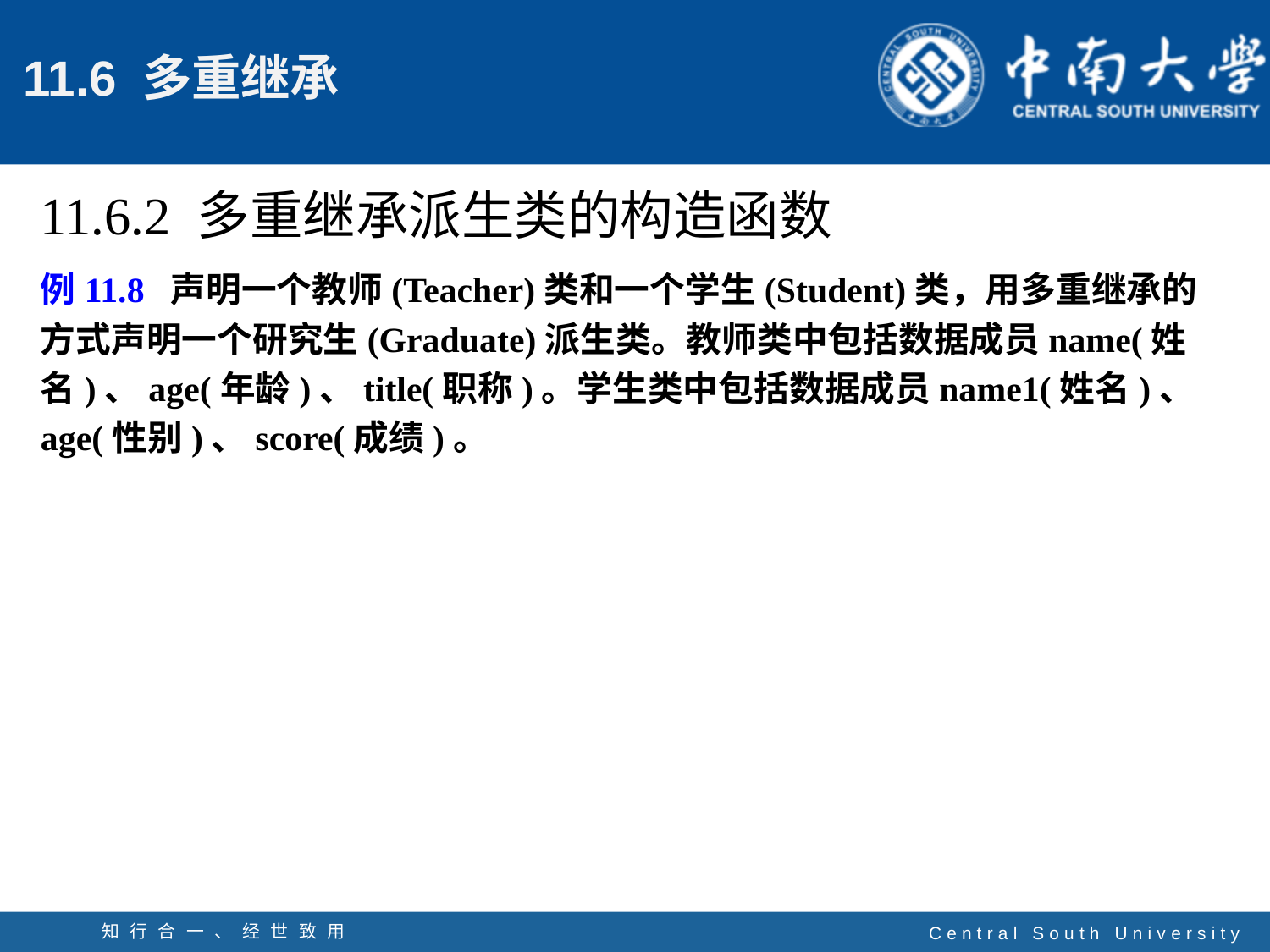

11.6.2 多重继承派生类的构造函数
例11.8  声明一个教师(Teacher)类和一个学生(Student)类，用多重继承的方式声明一个研究生(Graduate)派生类。教师类中包括数据成员name(姓名)、age(年龄)、title(职称)。学生类中包括数据成员name1(姓名)、age(性别)、score(成绩)。

知行合一、经世致用
自强不息 厚德载物
Central South University